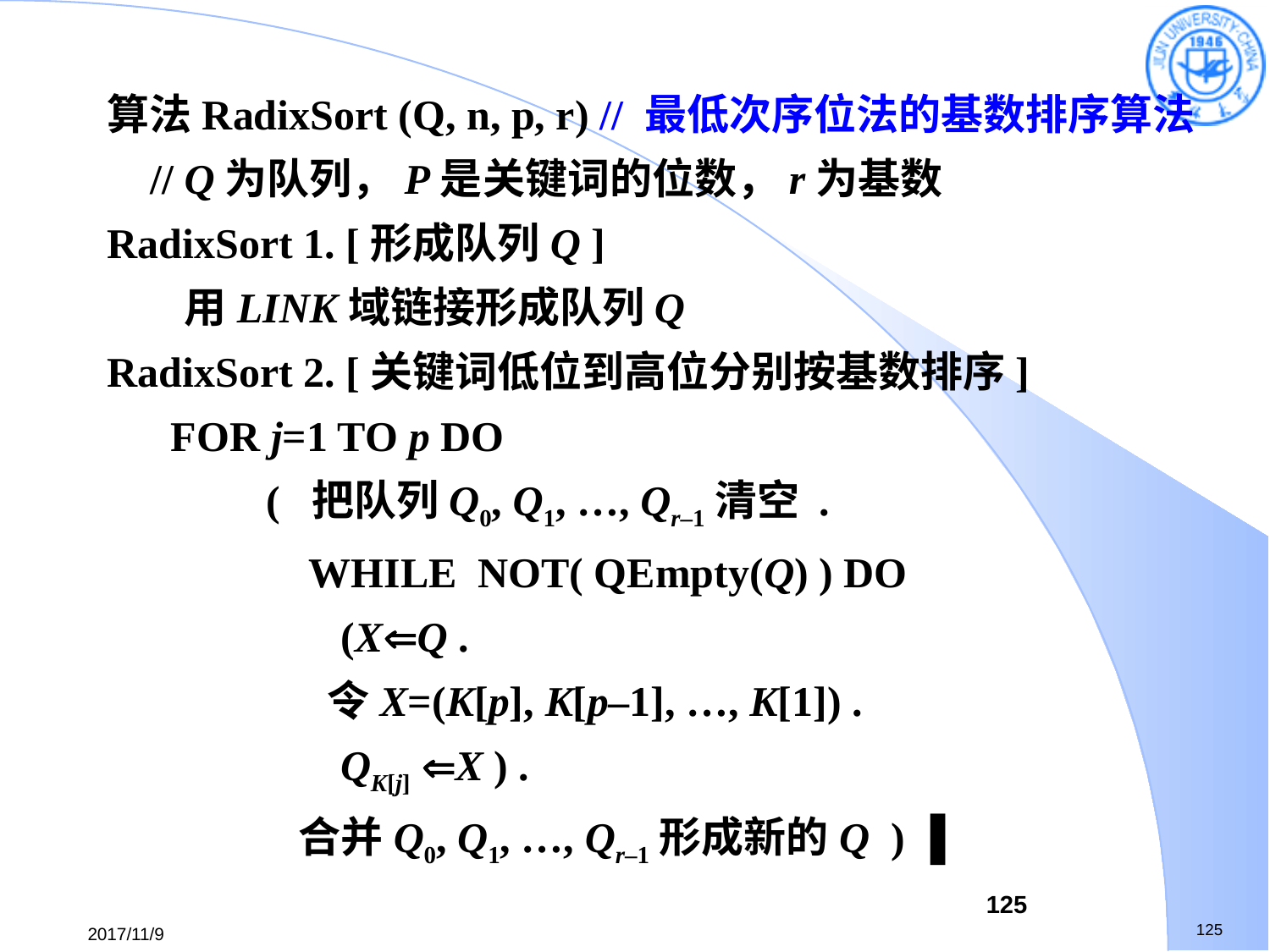

算法RadixSort (Q, n, p, r) // 最低次序位法的基数排序算法
    // Q为队列，P是关键词的位数，r为基数
RadixSort 1. [形成队列Q ]
       用LINK域链接形成队列Q
RadixSort 2. [关键词低位到高位分别按基数排序]
      FOR j=1 TO p DO
               (  把队列Q0, Q1, …, Qr–1清空 .
                   WHILE  NOT( QEmpty(Q) ) DO
                      (X⇐Q .
                      令X=(K[p], K[p–1], …, K[1]) .
                      QK[j] ⇐X ) .
                   合并Q0, Q1, …, Qr–1形成新的Q  ) ▐
125